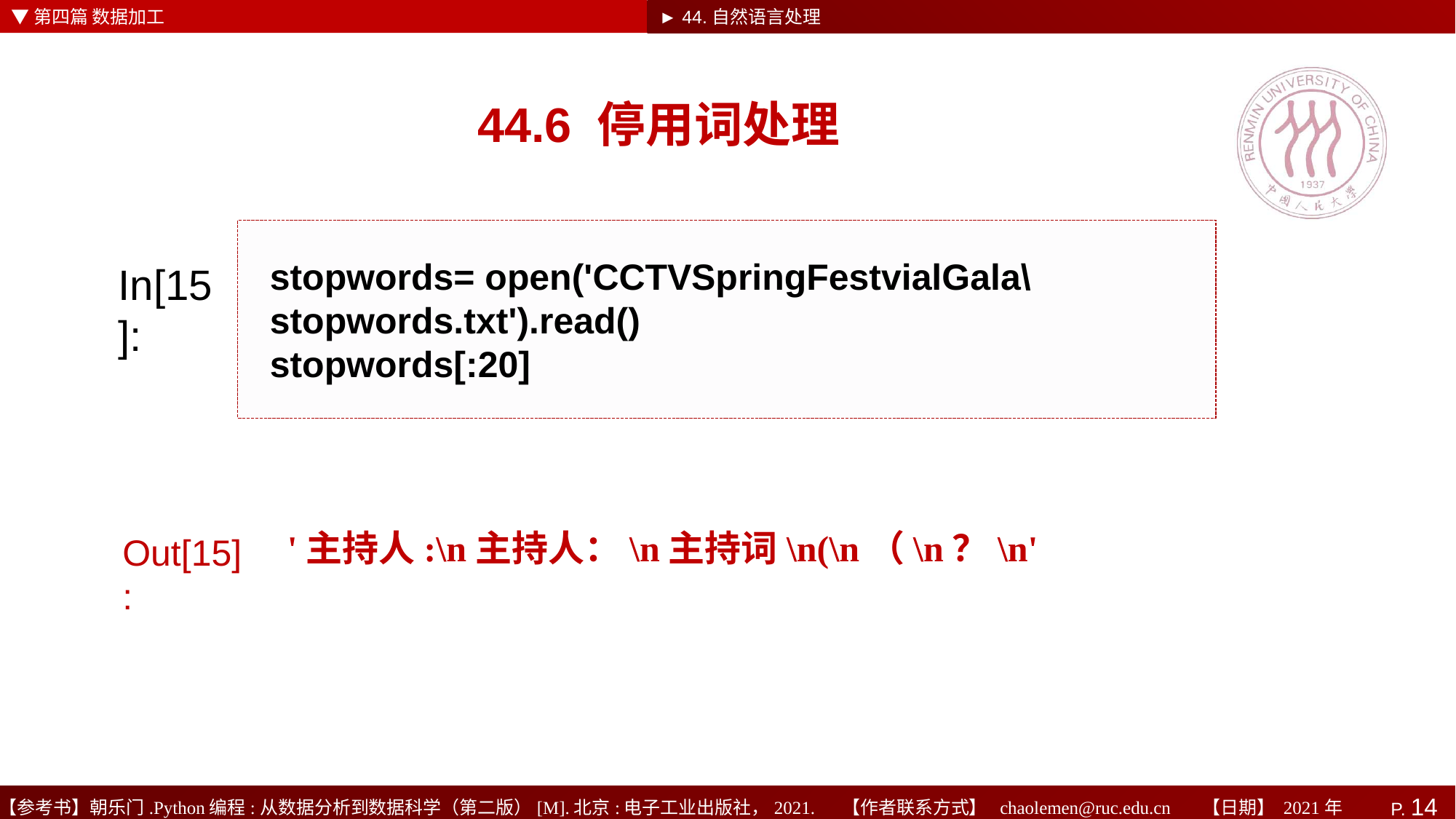

▼第四篇 数据加工
► 44.自然语言处理
# 44.6 停用词处理
stopwords= open('CCTVSpringFestvialGala\stopwords.txt').read()
stopwords[:20]
In[15]:
'主持人:\n主持人：\n主持词\n(\n（\n？\n'
Out[15]: